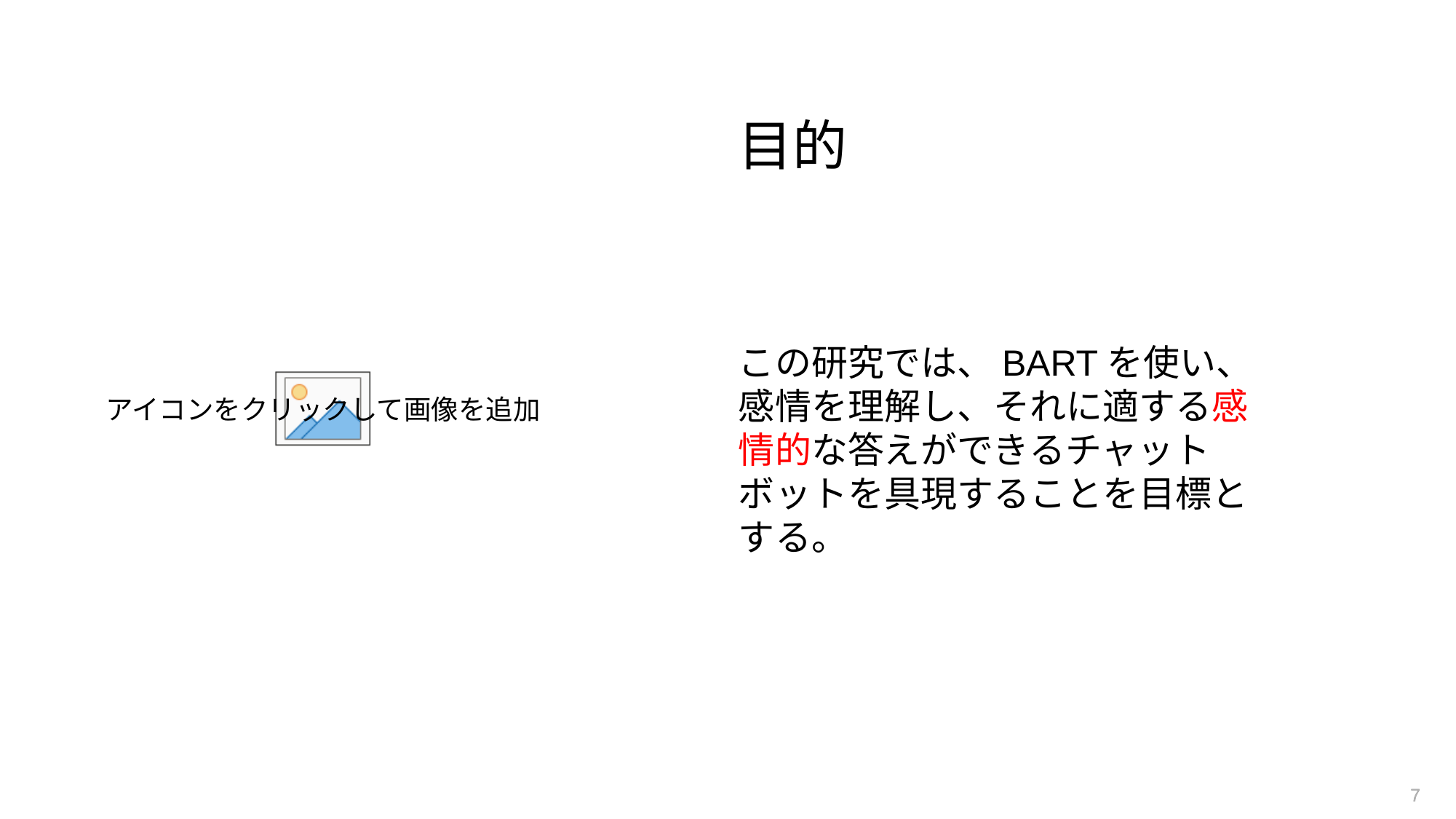

# 目的

この研究では、BARTを使い、感情を理解し、それに適する感情的な答えができるチャットボットを具現することを目標とする。

7